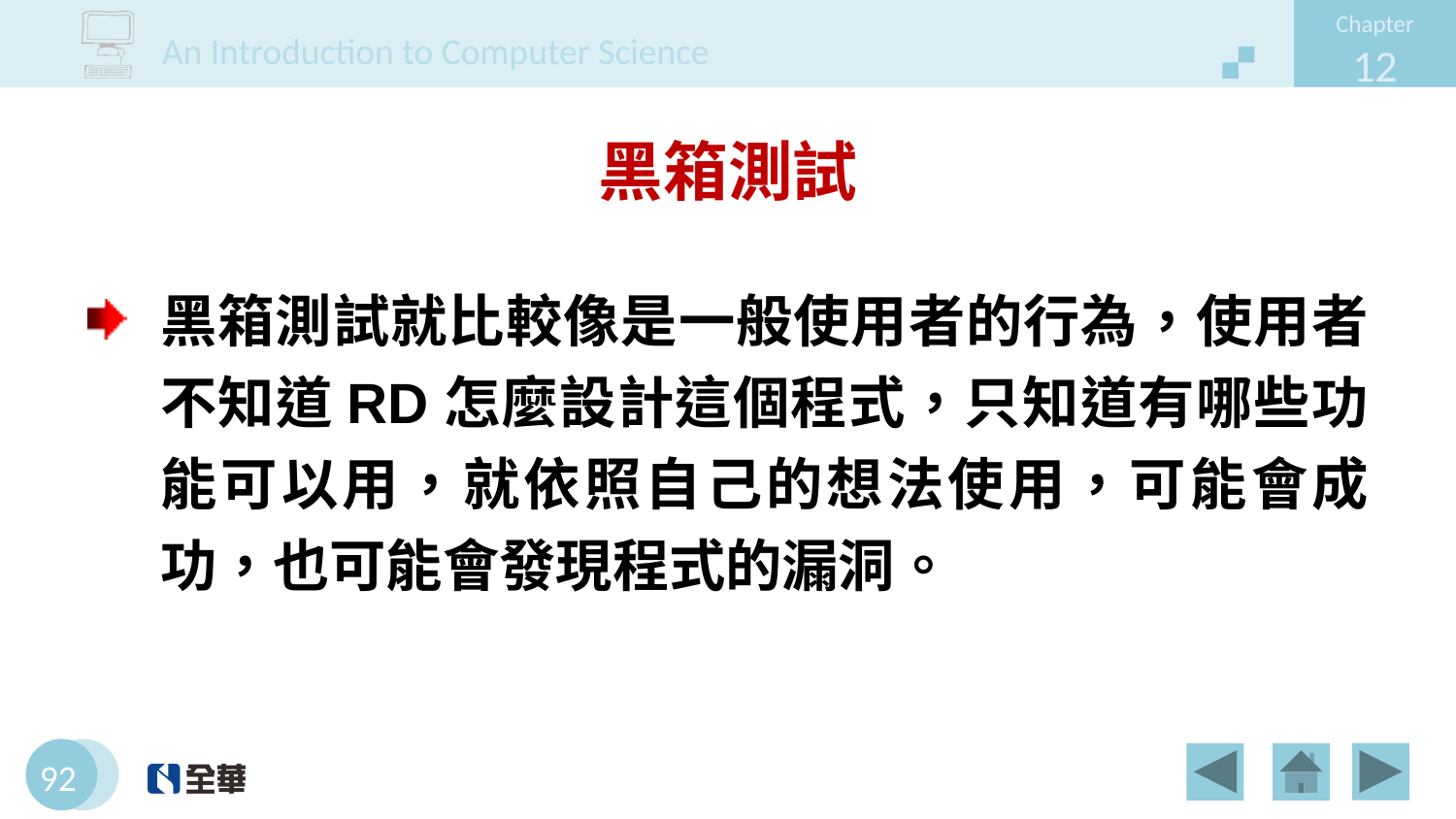

# 黑箱測試
黑箱測試就比較像是一般使用者的行為，使用者不知道RD怎麼設計這個程式，只知道有哪些功能可以用，就依照自己的想法使用，可能會成功，也可能會發現程式的漏洞。